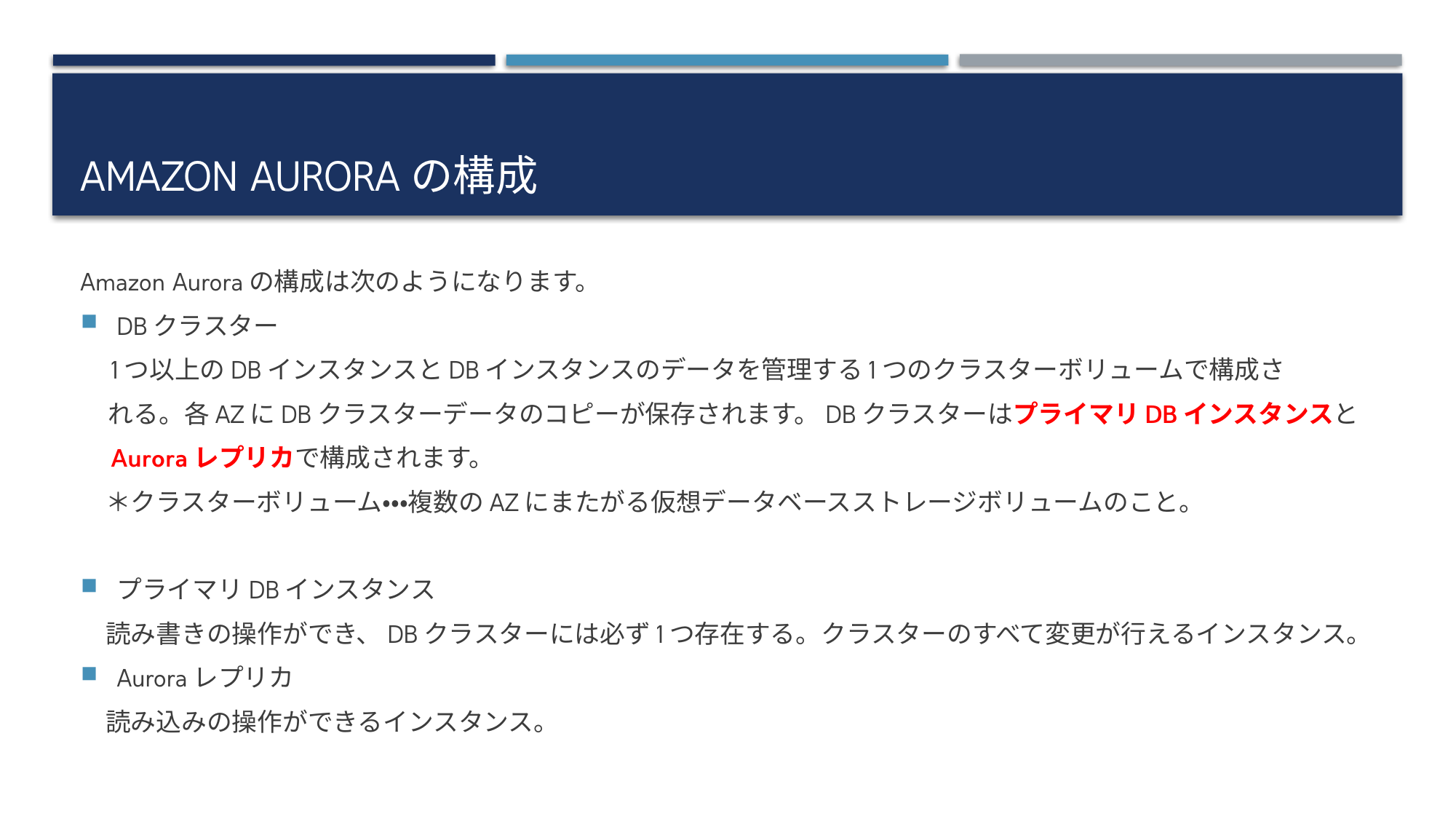

# Amazon Auroraの構成
Amazon Auroraの構成は次のようになります。
DBクラスター
　1つ以上のDBインスタンスとDBインスタンスのデータを管理する1つのクラスターボリュームで構成さ
    れる。各AZにDBクラスターデータのコピーが保存されます。DBクラスターはプライマリDBインスタンスと
　Auroraレプリカで構成されます。
　＊クラスターボリューム・・・複数のAZにまたがる仮想データベースストレージボリュームのこと。

プライマリDBインスタンス
　読み書きの操作ができ、DBクラスターには必ず1つ存在する。クラスターのすべて変更が行えるインスタンス。
Auroraレプリカ
　読み込みの操作ができるインスタンス。